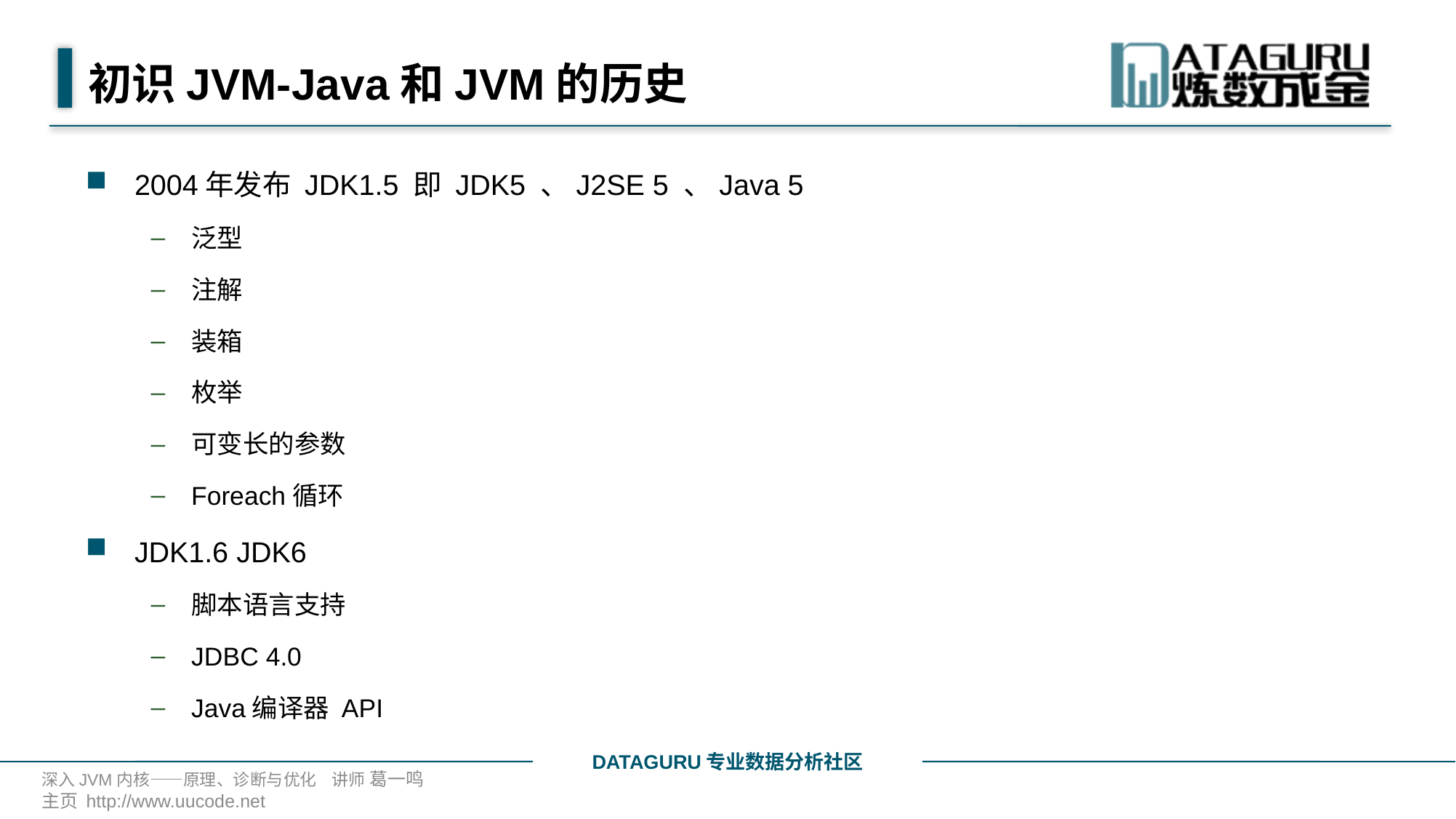

# 初识JVM-Java和JVM的历史
2004年发布 JDK1.5 即 JDK5 、J2SE 5 、Java 5
泛型
注解
装箱
枚举
可变长的参数
Foreach循环
JDK1.6 JDK6
脚本语言支持
JDBC 4.0
Java编译器 API